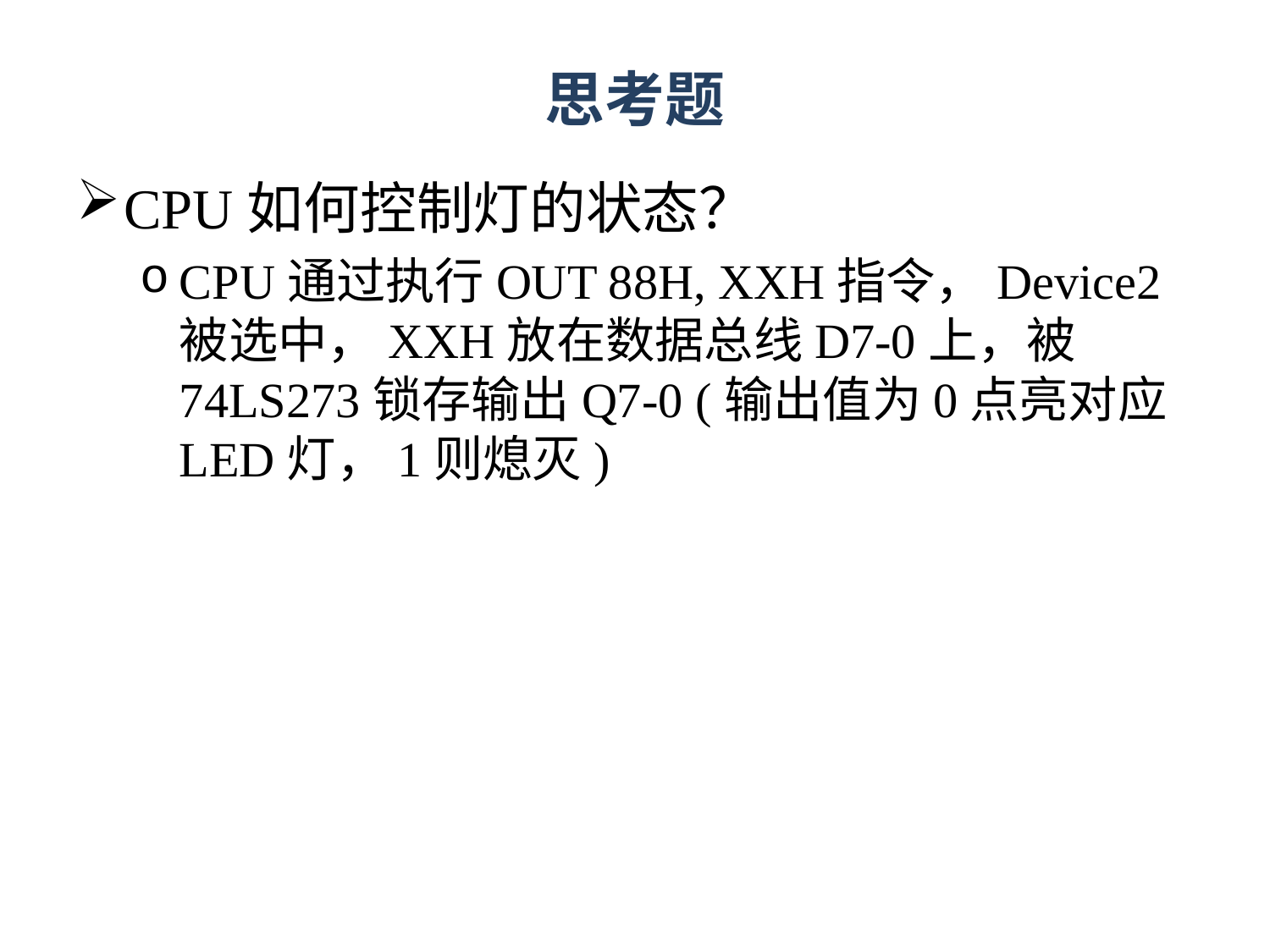

# 思考题
CPU如何控制灯的状态？
CPU通过执行OUT 88H, XXH指令，Device2被选中，XXH放在数据总线D7-0上，被74LS273锁存输出Q7-0 (输出值为0点亮对应LED灯，1则熄灭)